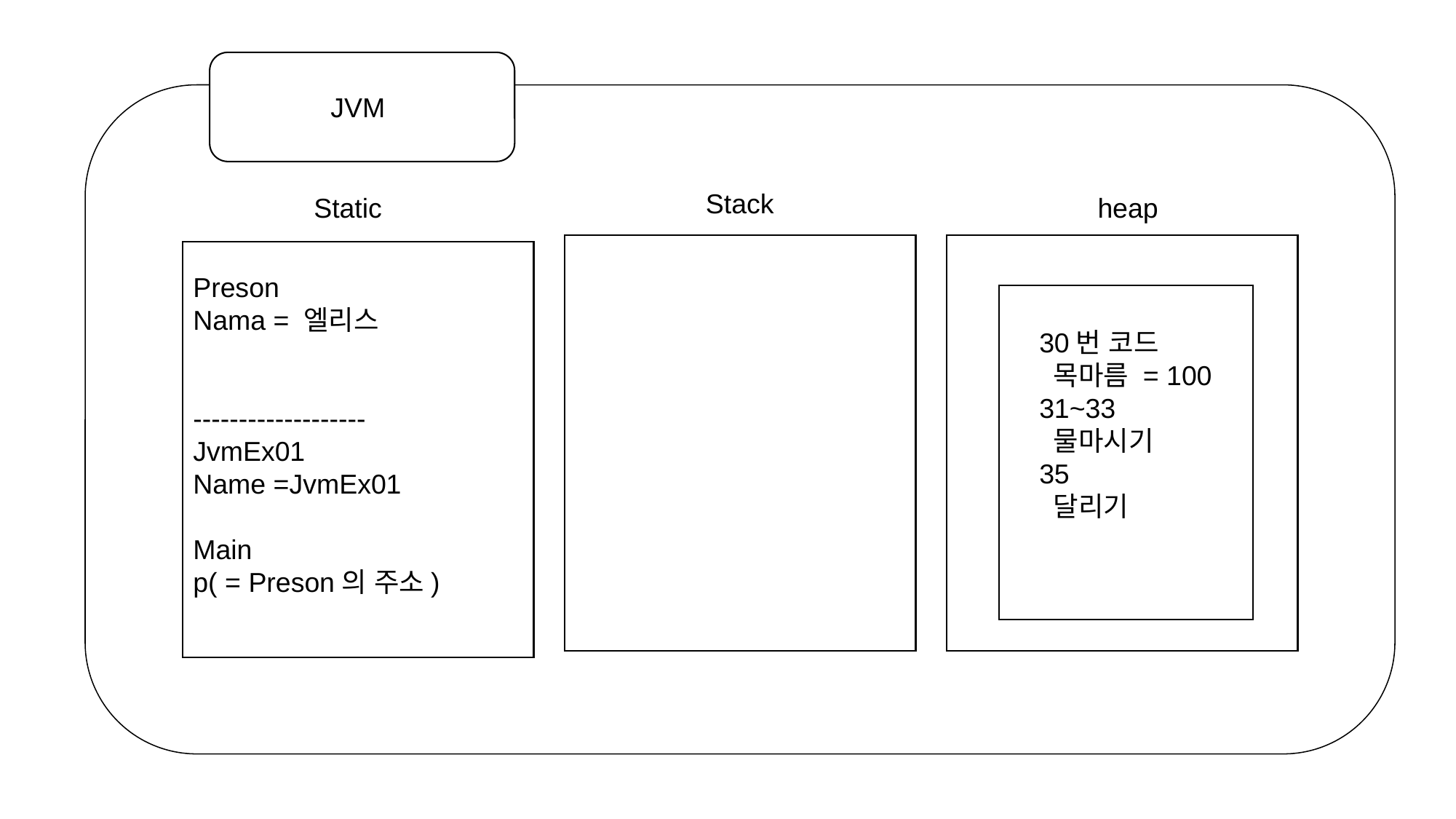

JVM

Stack
Static
heap

Preson
Nama = 엘리스

-------------------
JvmEx01
Name =JvmEx01

Main
p( = Preson의 주소)

30번 코드
 목마름 = 100
31~33
 물마시기
35
 달리기